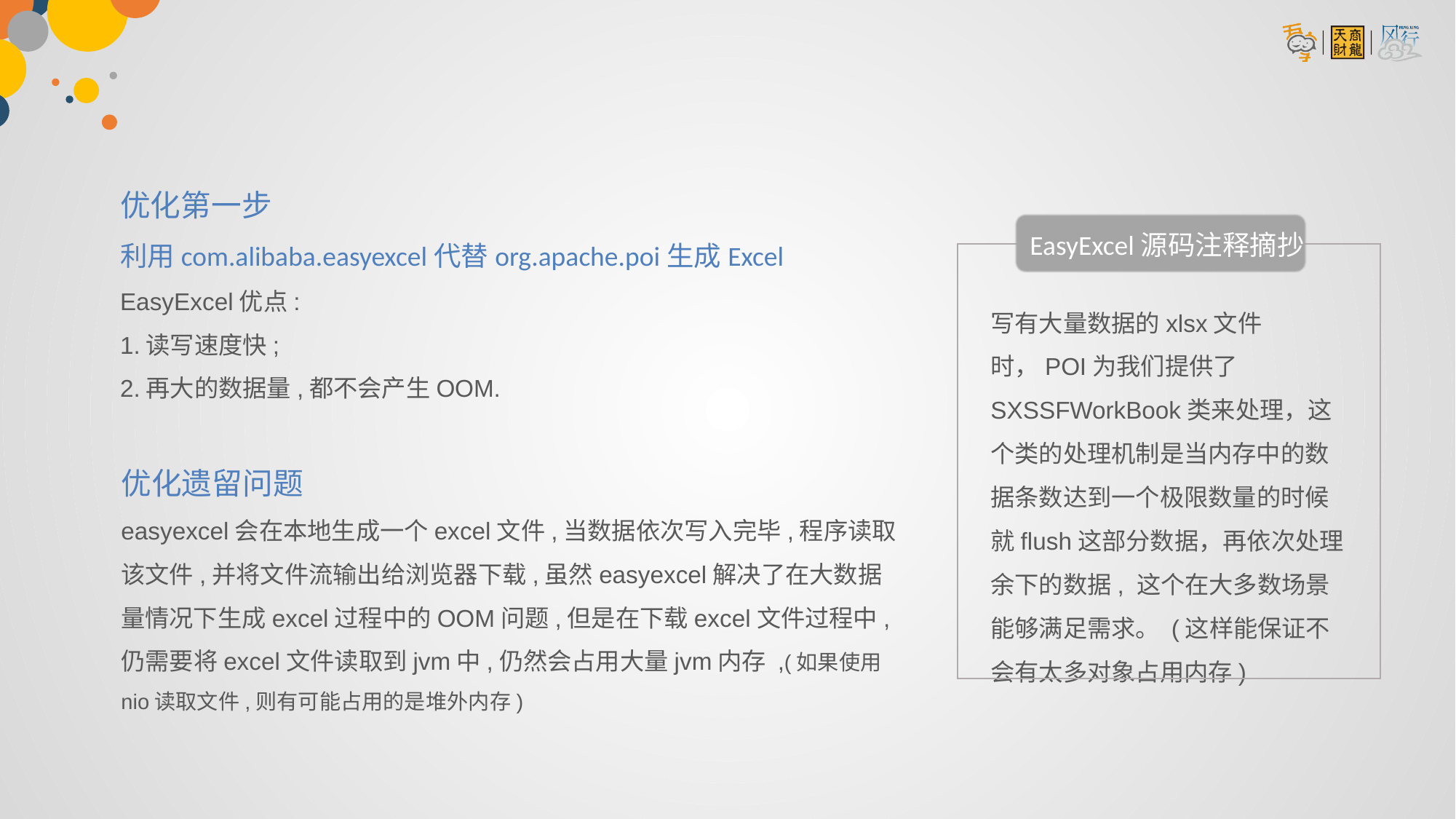

优化第一步
利用com.alibaba.easyexcel代替org.apache.poi生成Excel
EasyExcel优点:
1.读写速度快;
2.再大的数据量,都不会产生OOM.

EasyExcel源码注释摘抄

写有大量数据的xlsx文件时，POI为我们提供了SXSSFWorkBook类来处理，这个类的处理机制是当内存中的数据条数达到一个极限数量的时候就flush这部分数据，再依次处理余下的数据, 这个在大多数场景能够满足需求。 (这样能保证不会有太多对象占用内存)
优化遗留问题
easyexcel会在本地生成一个excel文件,当数据依次写入完毕,程序读取该文件,并将文件流输出给浏览器下载,虽然easyexcel解决了在大数据量情况下生成excel过程中的OOM问题,但是在下载excel文件过程中,仍需要将excel文件读取到jvm中,仍然会占用大量jvm内存 ,(如果使用nio读取文件,则有可能占用的是堆外内存)